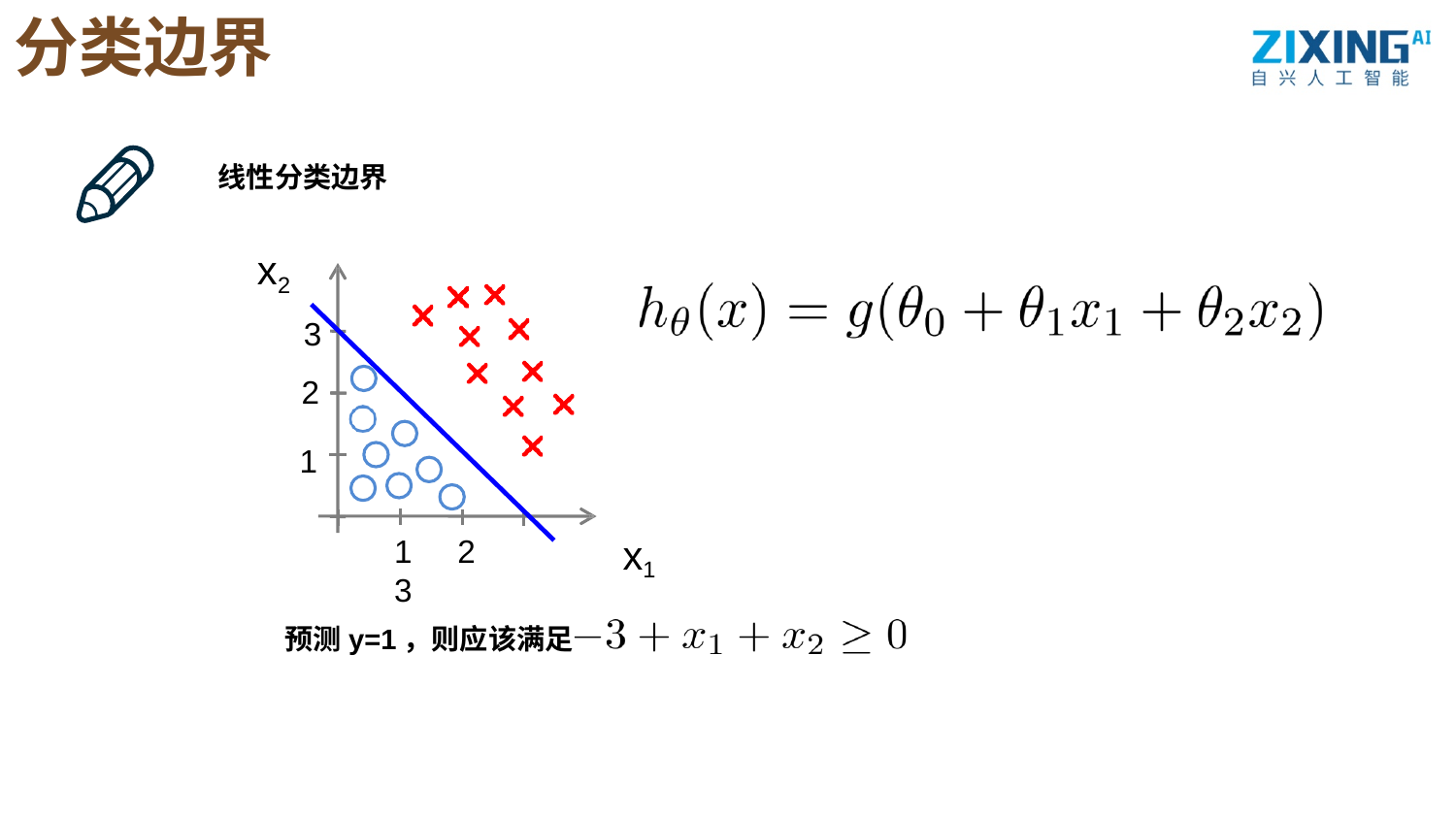

分类边界

# 线性分类边界
x2
3
2

1

x1
1	2	3
预测y=1，则应该满足